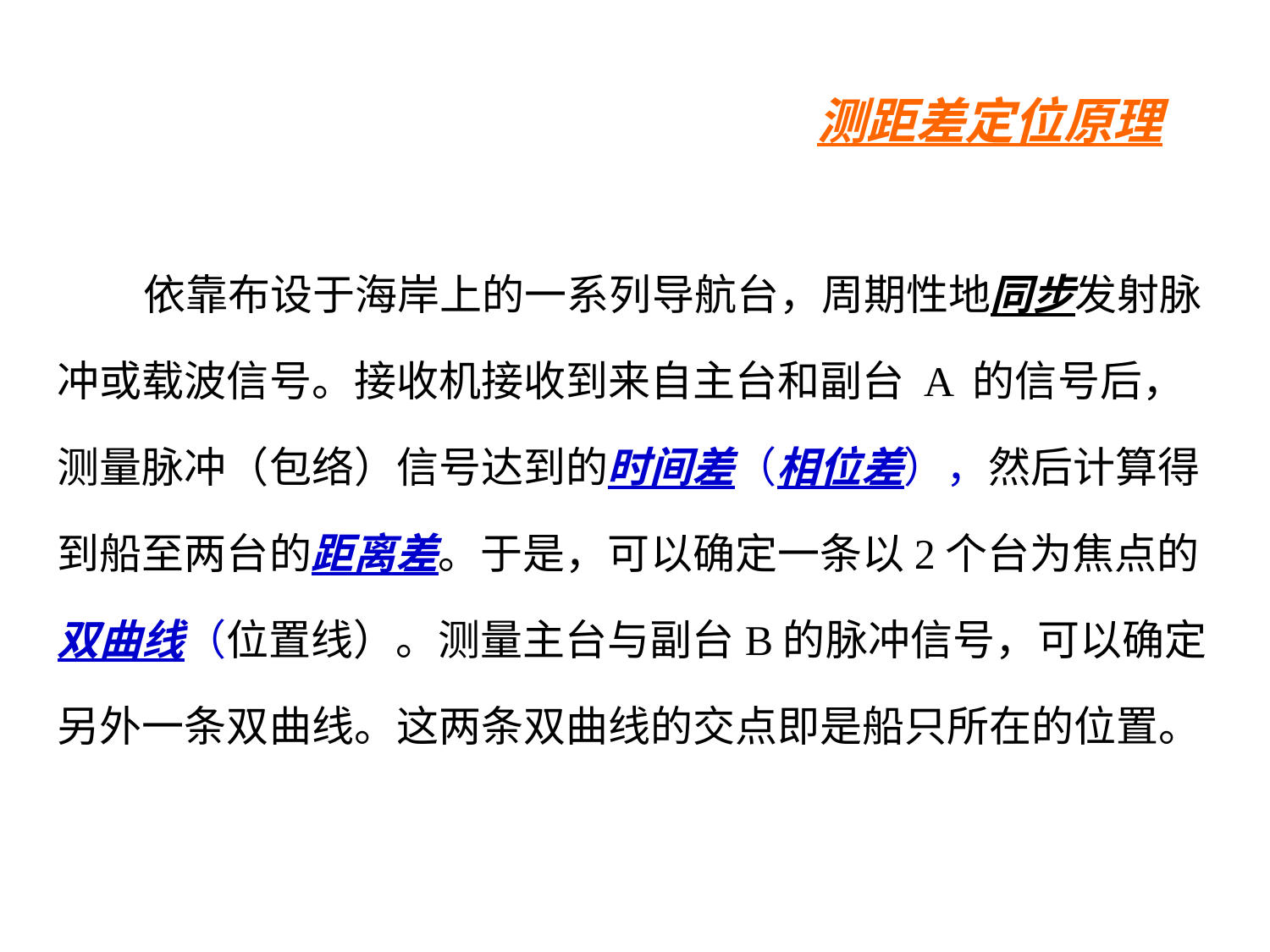

测距差定位原理
        依靠布设于海岸上的一系列导航台，周期性地同步发射脉冲或载波信号。接收机接收到来自主台和副台 A 的信号后，测量脉冲（包络）信号达到的时间差（相位差），然后计算得到船至两台的距离差。于是，可以确定一条以2个台为焦点的双曲线（位置线）。测量主台与副台B的脉冲信号，可以确定另外一条双曲线。这两条双曲线的交点即是船只所在的位置。